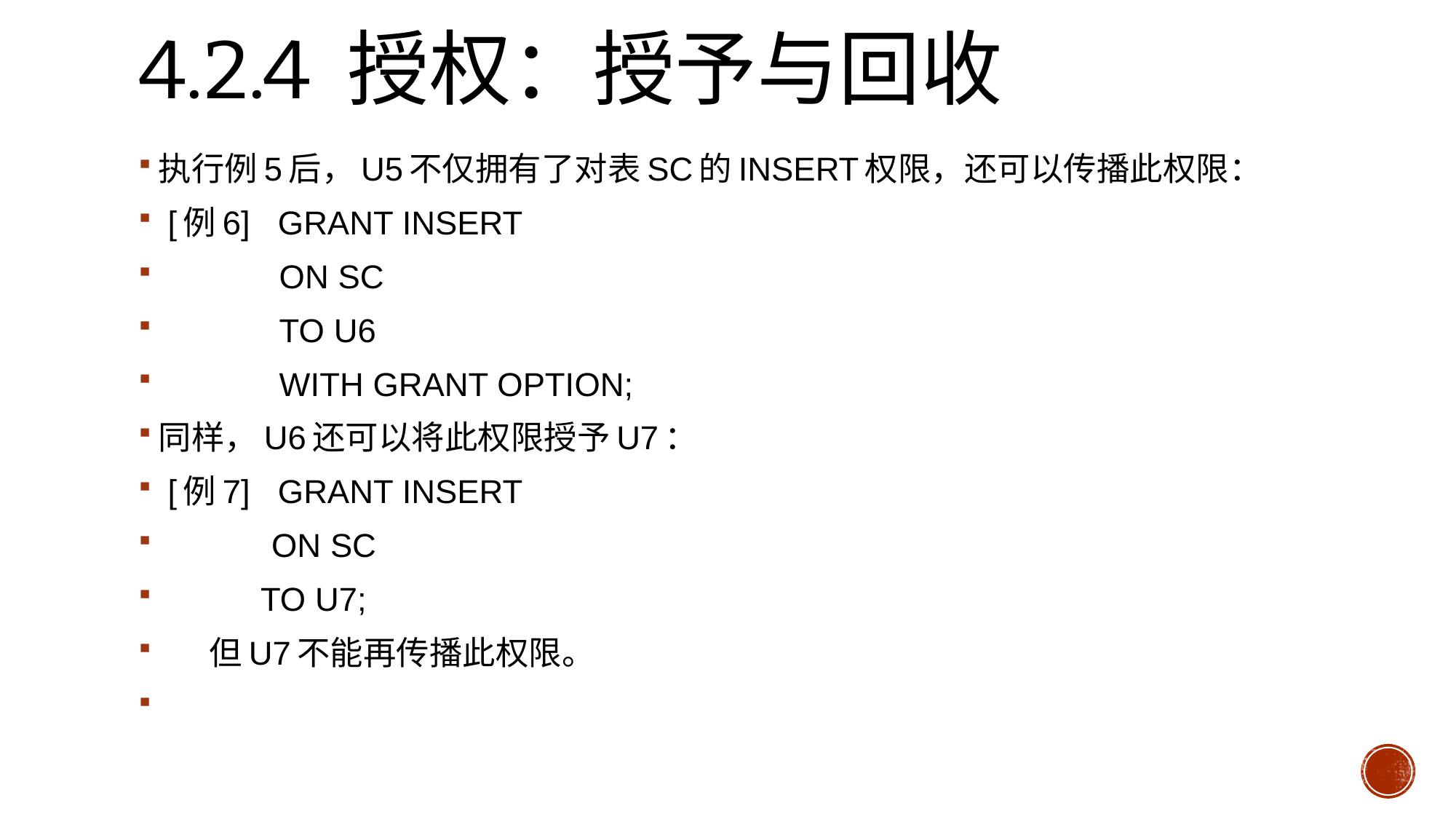

# 4.2.4 授权：授予与回收
执行例5后，U5不仅拥有了对表SC的INSERT权限，还可以传播此权限：
 [例6]   GRANT INSERT
             ON SC
             TO U6
             WITH GRANT OPTION;
同样，U6还可以将此权限授予U7：
 [例7]   GRANT INSERT
	   ON SC
           TO U7;
      但U7不能再传播此权限。

46